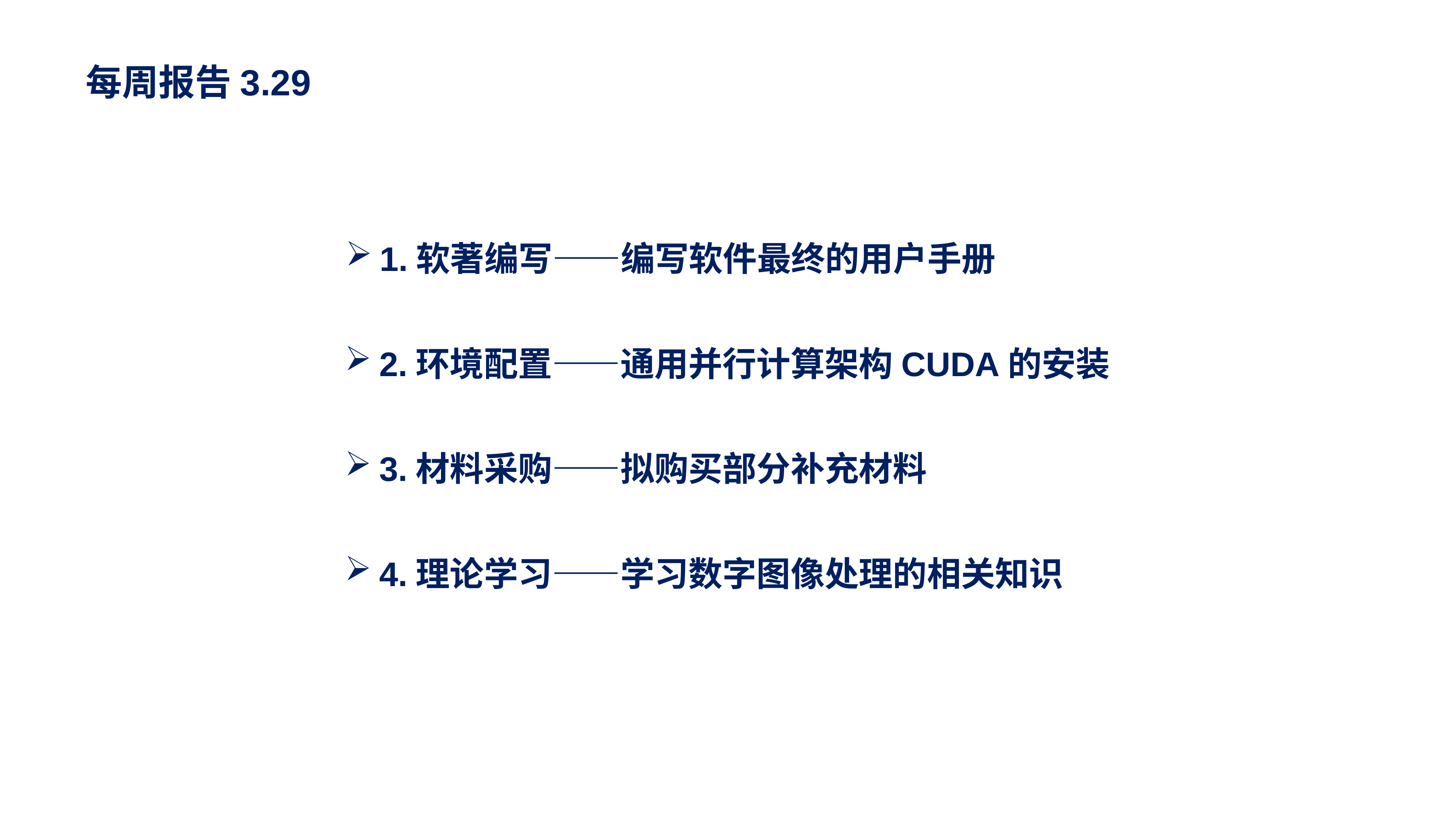

每周报告3.29
1.软著编写——编写软件最终的用户手册
2.环境配置——通用并行计算架构CUDA的安装
3.材料采购——拟购买部分补充材料
4.理论学习——学习数字图像处理的相关知识